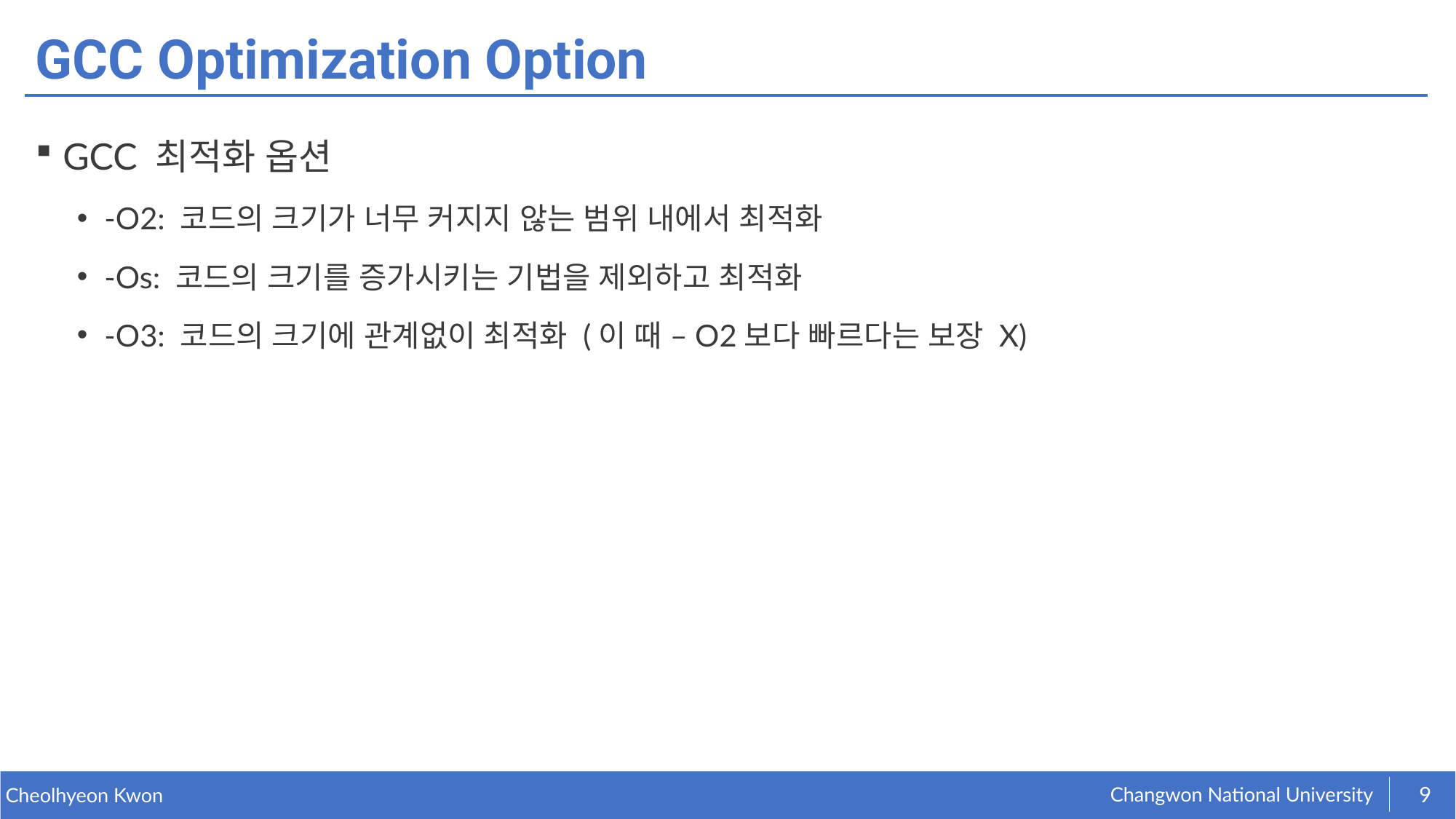

# GCC Optimization Option
GCC 최적화 옵션
-O2: 코드의 크기가 너무 커지지 않는 범위 내에서 최적화
-Os: 코드의 크기를 증가시키는 기법을 제외하고 최적화
-O3: 코드의 크기에 관계없이 최적화 (이 때 –O2보다 빠르다는 보장 X)

9